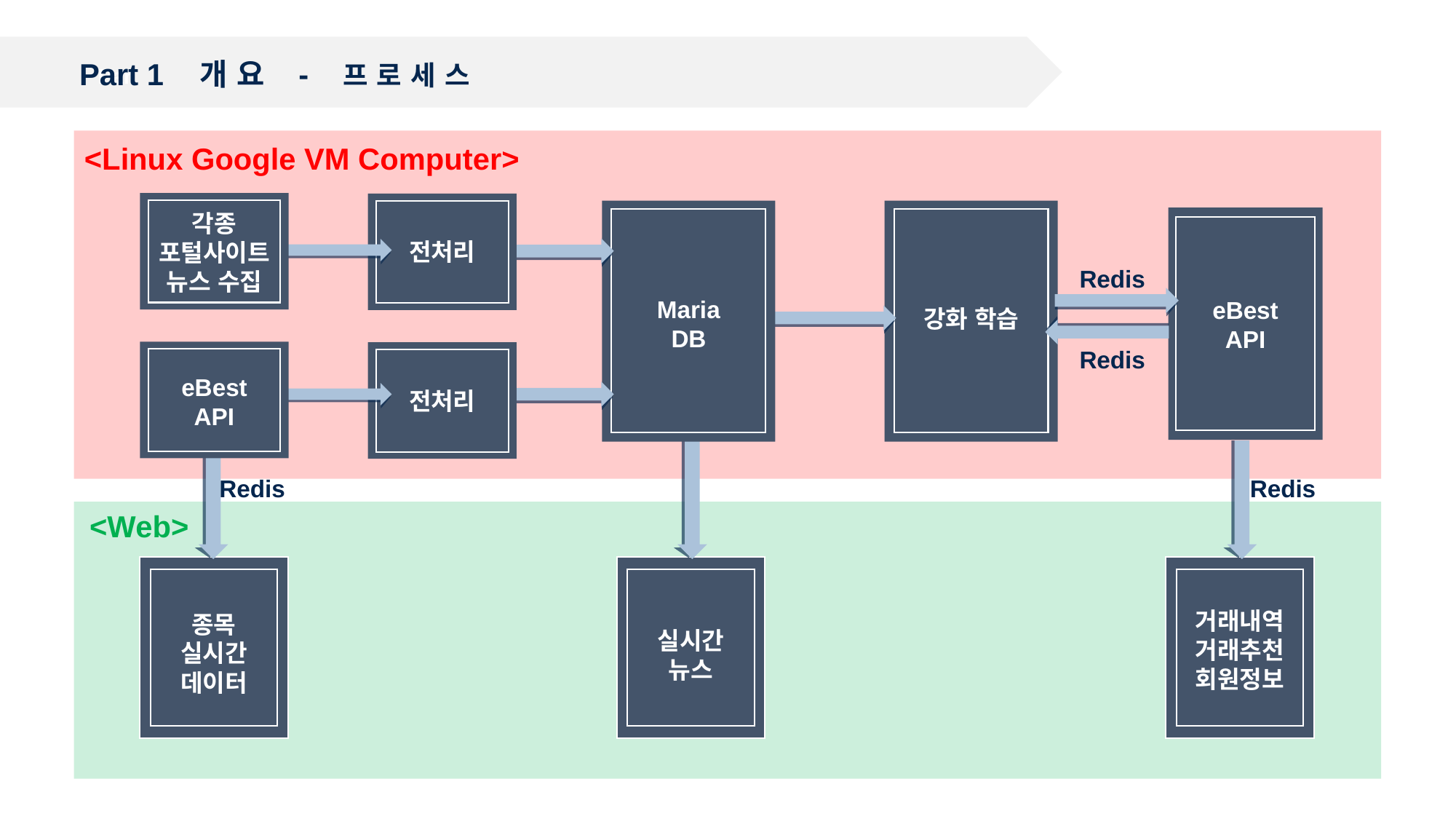

Part 1
개요 - 프로세스
Par

<Linux Google VM Computer>

각종
포털사이트
뉴스 수집

전처리

Maria
DB

강화 학습

Redis

eBest
API

Redis

eBest
API

전처리

Redis
Redis

<Web>

종목
실시간
데이터

실시간
뉴스

거래내역
거래추천
회원정보